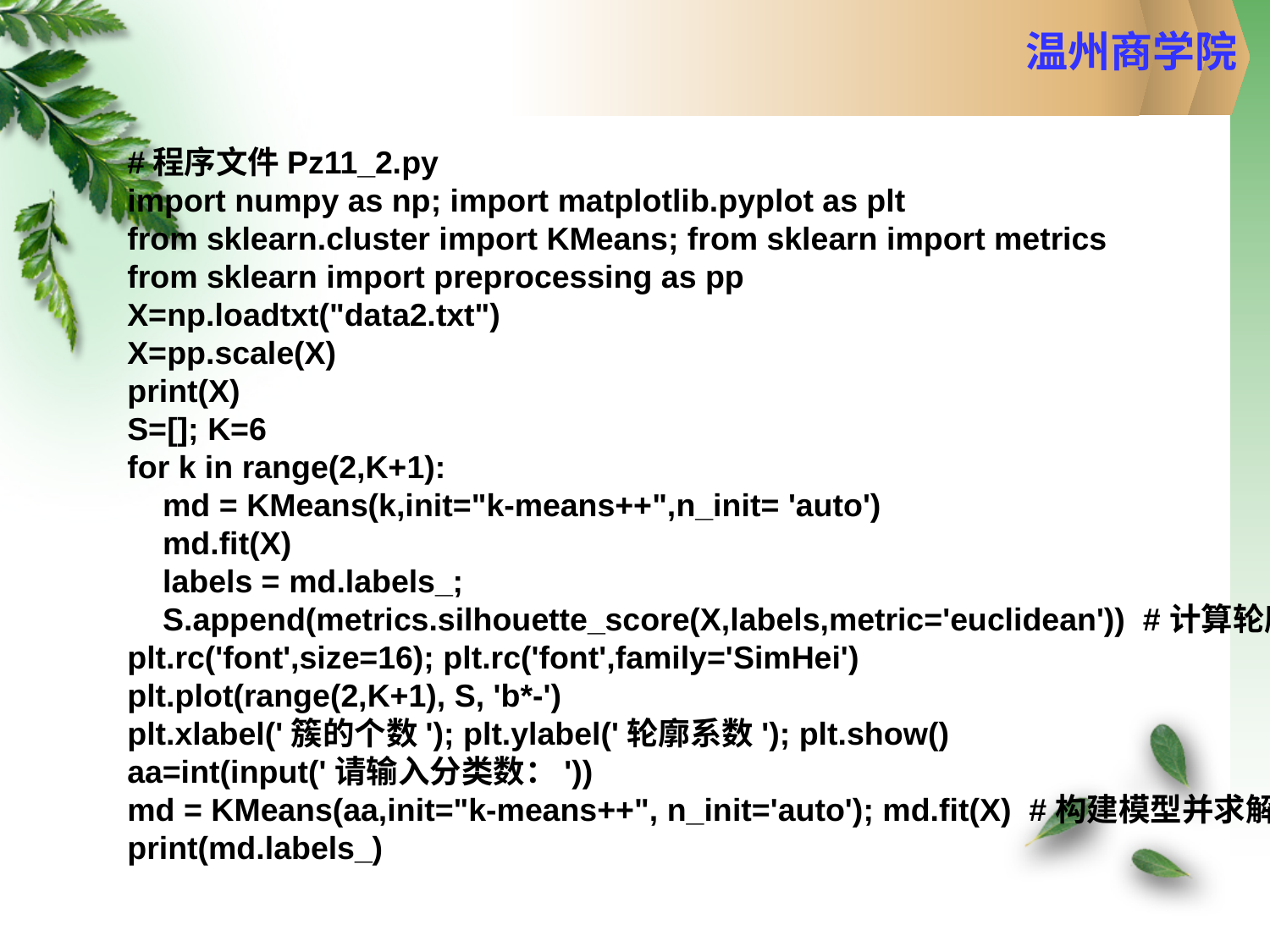

#程序文件Pz11_2.py
import numpy as np; import matplotlib.pyplot as plt
from sklearn.cluster import KMeans; from sklearn import metrics
from sklearn import preprocessing as pp
X=np.loadtxt("data2.txt")
X=pp.scale(X)
print(X)
S=[]; K=6
for k in range(2,K+1):
    md = KMeans(k,init="k-means++",n_init= 'auto')
    md.fit(X)
    labels = md.labels_;
    S.append(metrics.silhouette_score(X,labels,metric='euclidean'))  #计算轮廓系数
plt.rc('font',size=16); plt.rc('font',family='SimHei')
plt.plot(range(2,K+1), S, 'b*-')
plt.xlabel('簇的个数'); plt.ylabel('轮廓系数'); plt.show()
aa=int(input('请输入分类数：'))
md = KMeans(aa,init="k-means++", n_init='auto'); md.fit(X)  #构建模型并求解模型
print(md.labels_)